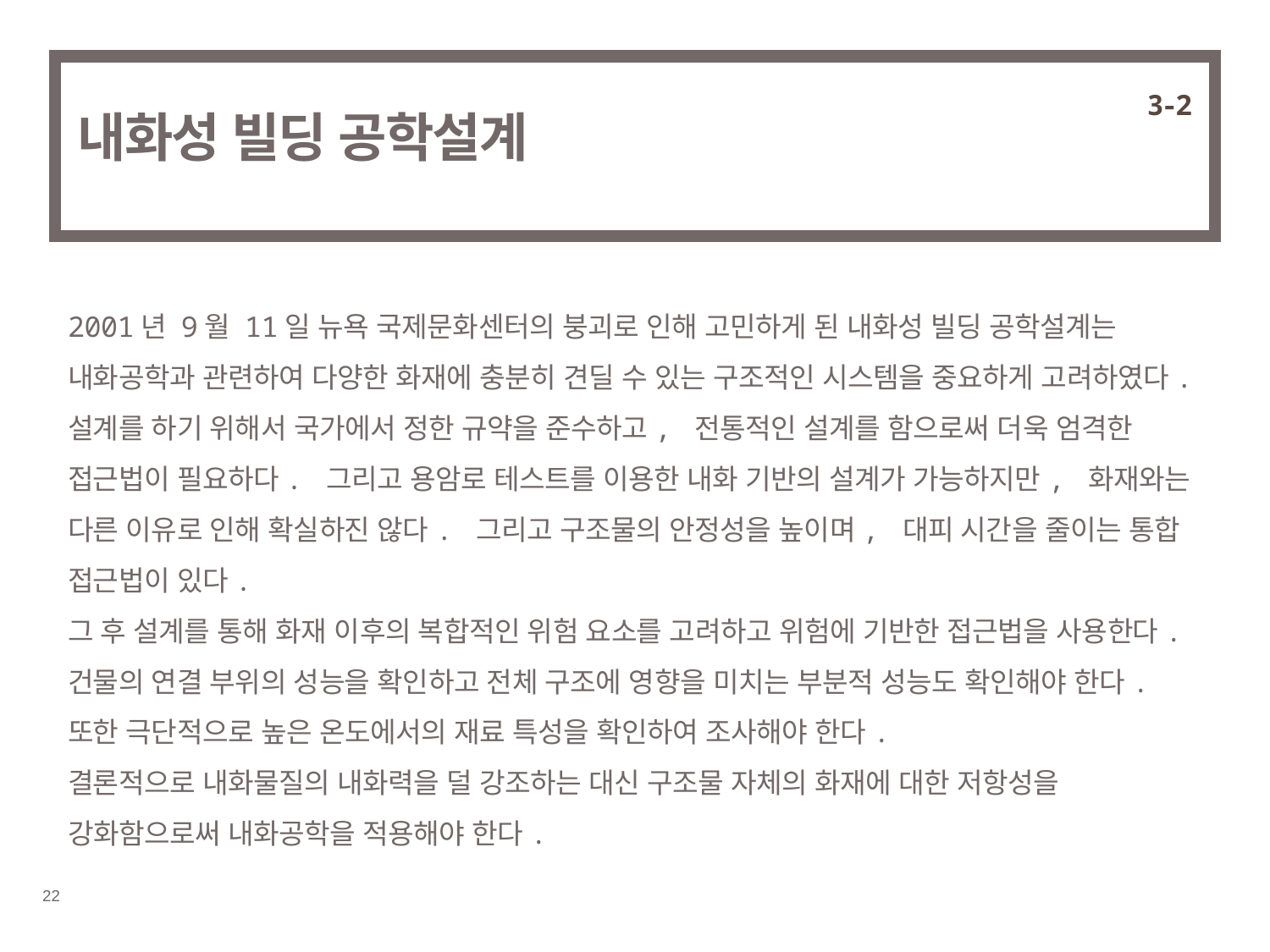

3-2

# 내화성 빌딩 공학설계
2001년 9월 11일 뉴욕 국제문화센터의 붕괴로 인해 고민하게 된 내화성 빌딩 공학설계는 내화공학과 관련하여 다양한 화재에 충분히 견딜 수 있는 구조적인 시스템을 중요하게 고려하였다.
설계를 하기 위해서 국가에서 정한 규약을 준수하고, 전통적인 설계를 함으로써 더욱 엄격한 접근법이 필요하다. 그리고 용암로 테스트를 이용한 내화 기반의 설계가 가능하지만, 화재와는 다른 이유로 인해 확실하진 않다. 그리고 구조물의 안정성을 높이며, 대피 시간을 줄이는 통합 접근법이 있다.
그 후 설계를 통해 화재 이후의 복합적인 위험 요소를 고려하고 위험에 기반한 접근법을 사용한다. 건물의 연결 부위의 성능을 확인하고 전체 구조에 영향을 미치는 부분적 성능도 확인해야 한다. 또한 극단적으로 높은 온도에서의 재료 특성을 확인하여 조사해야 한다.
결론적으로 내화물질의 내화력을 덜 강조하는 대신 구조물 자체의 화재에 대한 저항성을 강화함으로써 내화공학을 적용해야 한다.